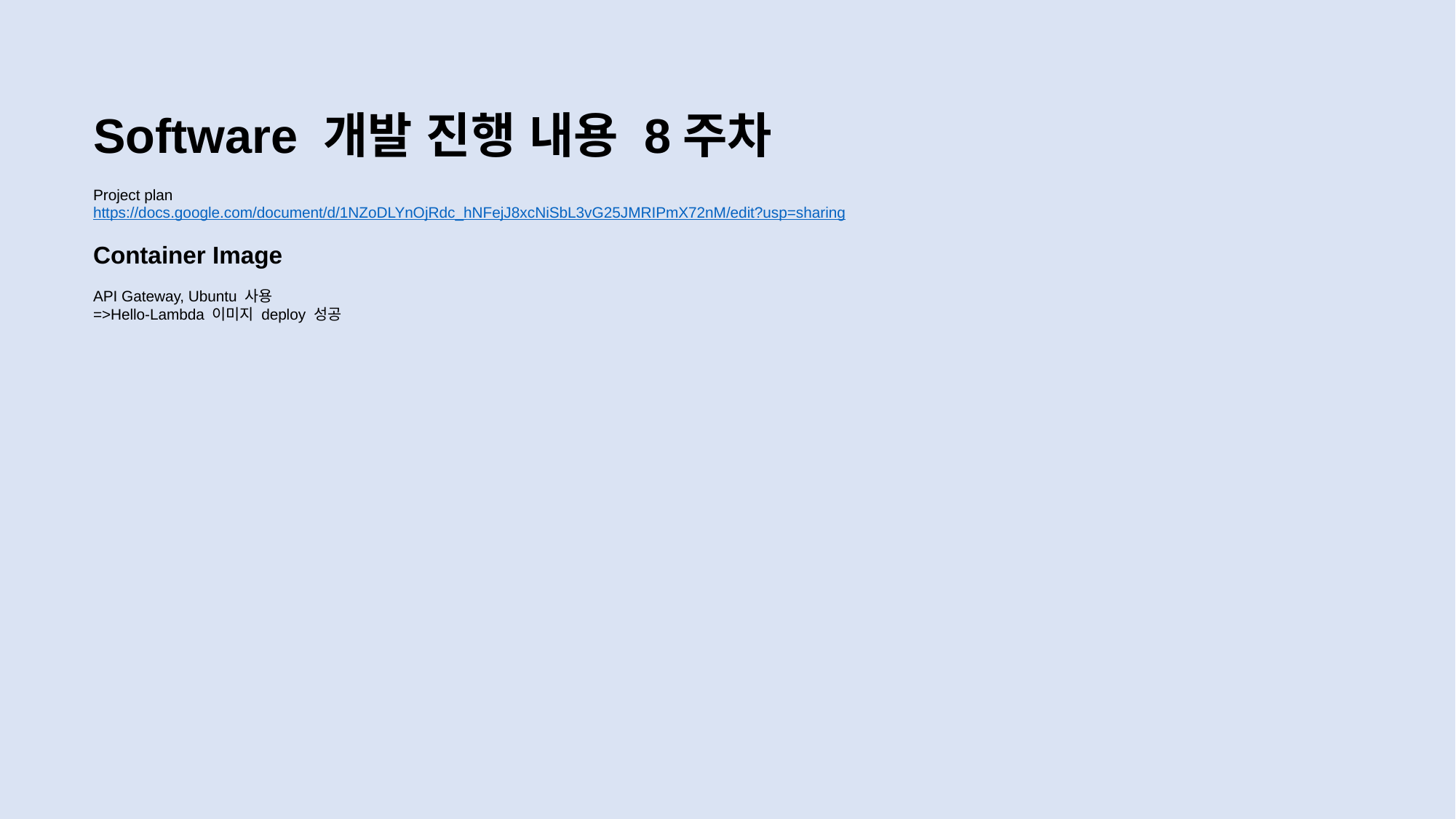

Software 개발 진행 내용 8주차
Project plan
https://docs.google.com/document/d/1NZoDLYnOjRdc_hNFejJ8xcNiSbL3vG25JMRIPmX72nM/edit?usp=sharing

Container Image

API Gateway, Ubuntu 사용
=>Hello-Lambda 이미지 deploy 성공